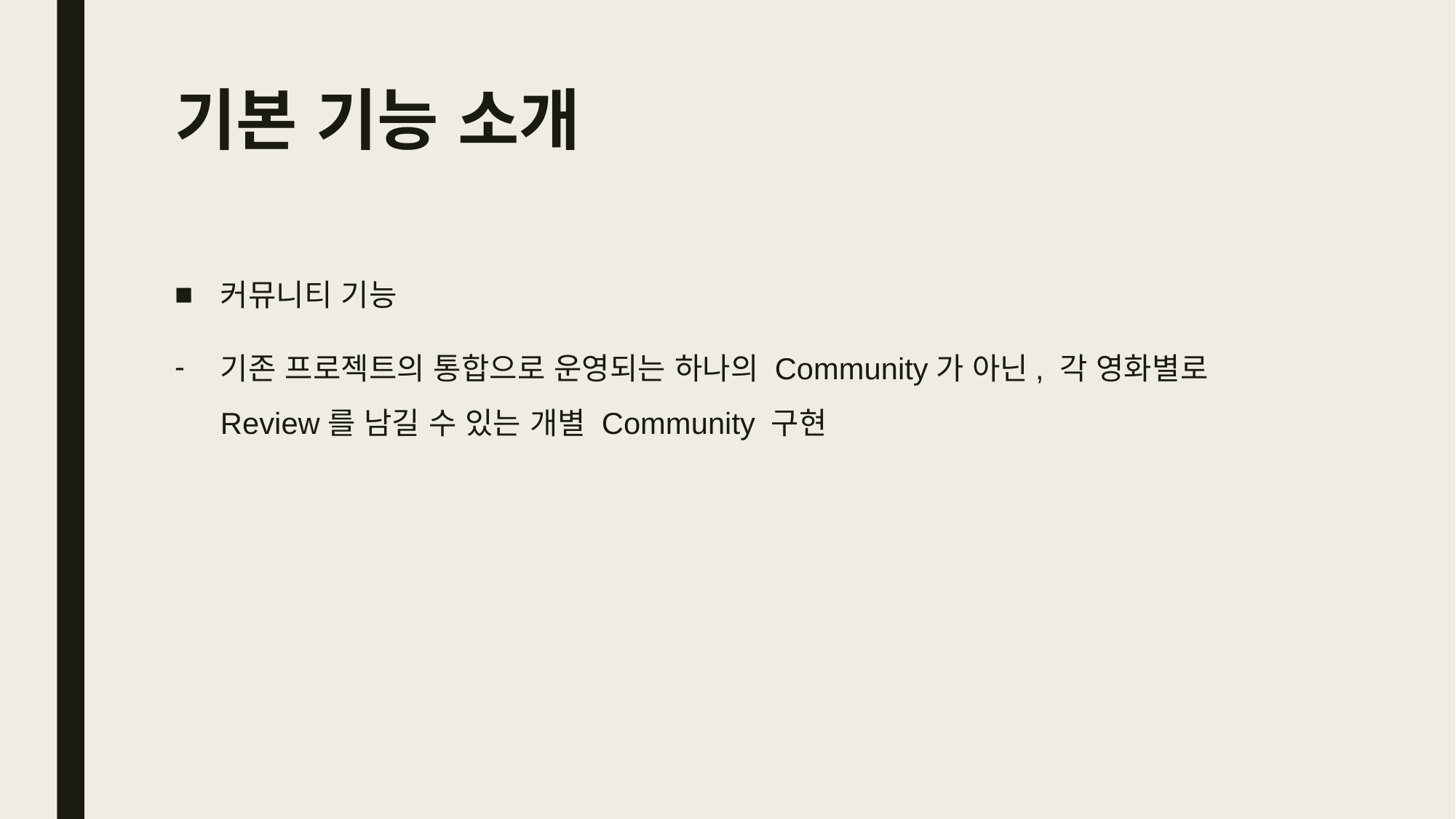

# 기본 기능 소개
커뮤니티 기능
기존 프로젝트의 통합으로 운영되는 하나의 Community가 아닌, 각 영화별로 Review를 남길 수 있는 개별 Community 구현